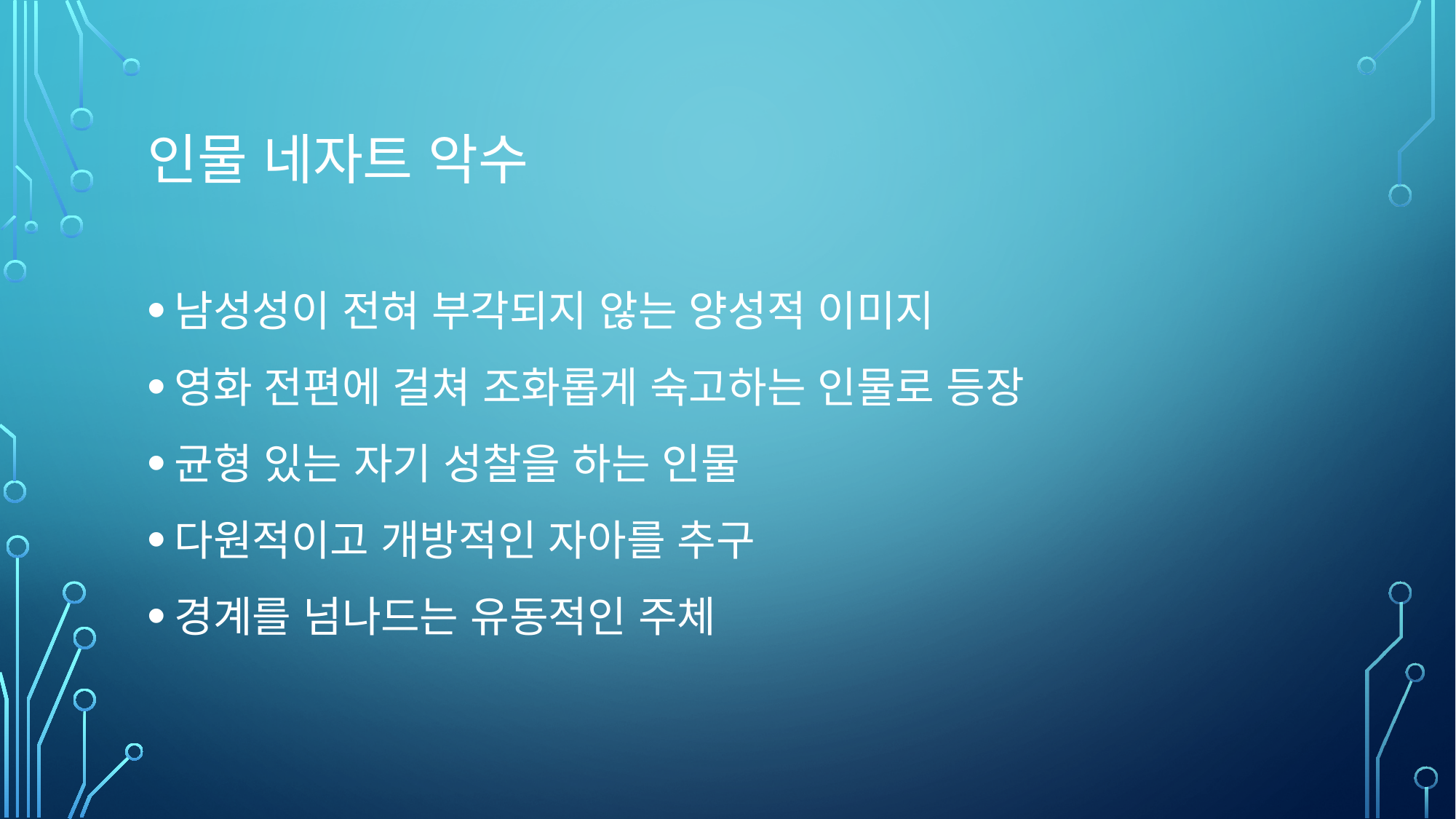

# 인물 네자트 악수
남성성이 전혀 부각되지 않는 양성적 이미지
영화 전편에 걸쳐 조화롭게 숙고하는 인물로 등장
균형 있는 자기 성찰을 하는 인물
다원적이고 개방적인 자아를 추구
경계를 넘나드는 유동적인 주체